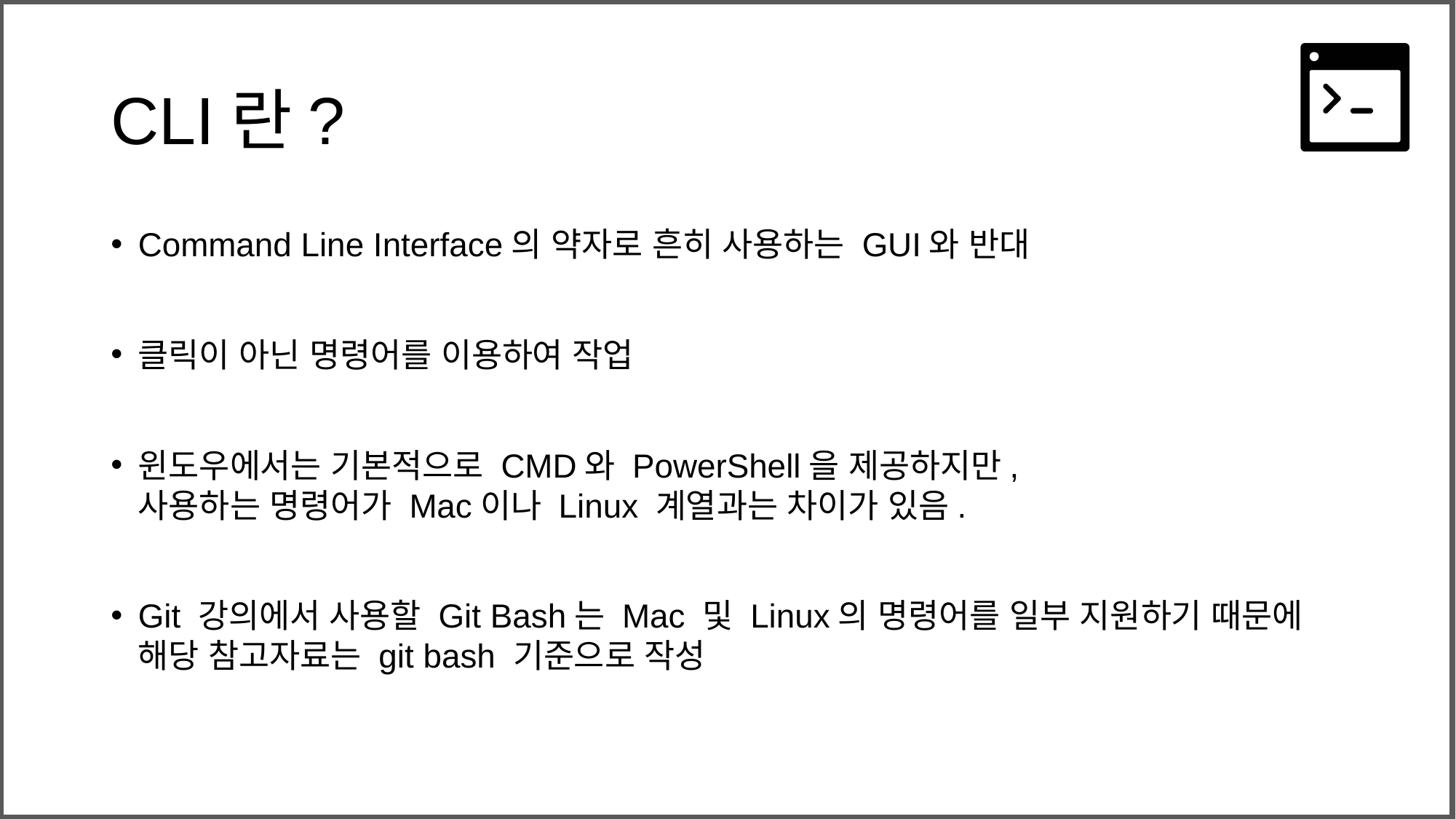

# CLI란?
Command Line Interface의 약자로 흔히 사용하는 GUI와 반대

클릭이 아닌 명령어를 이용하여 작업

윈도우에서는 기본적으로 CMD와 PowerShell을 제공하지만,
사용하는 명령어가 Mac이나 Linux 계열과는 차이가 있음.

Git 강의에서 사용할 Git Bash는 Mac 및 Linux의 명령어를 일부 지원하기 때문에 해당 참고자료는 git bash 기준으로 작성